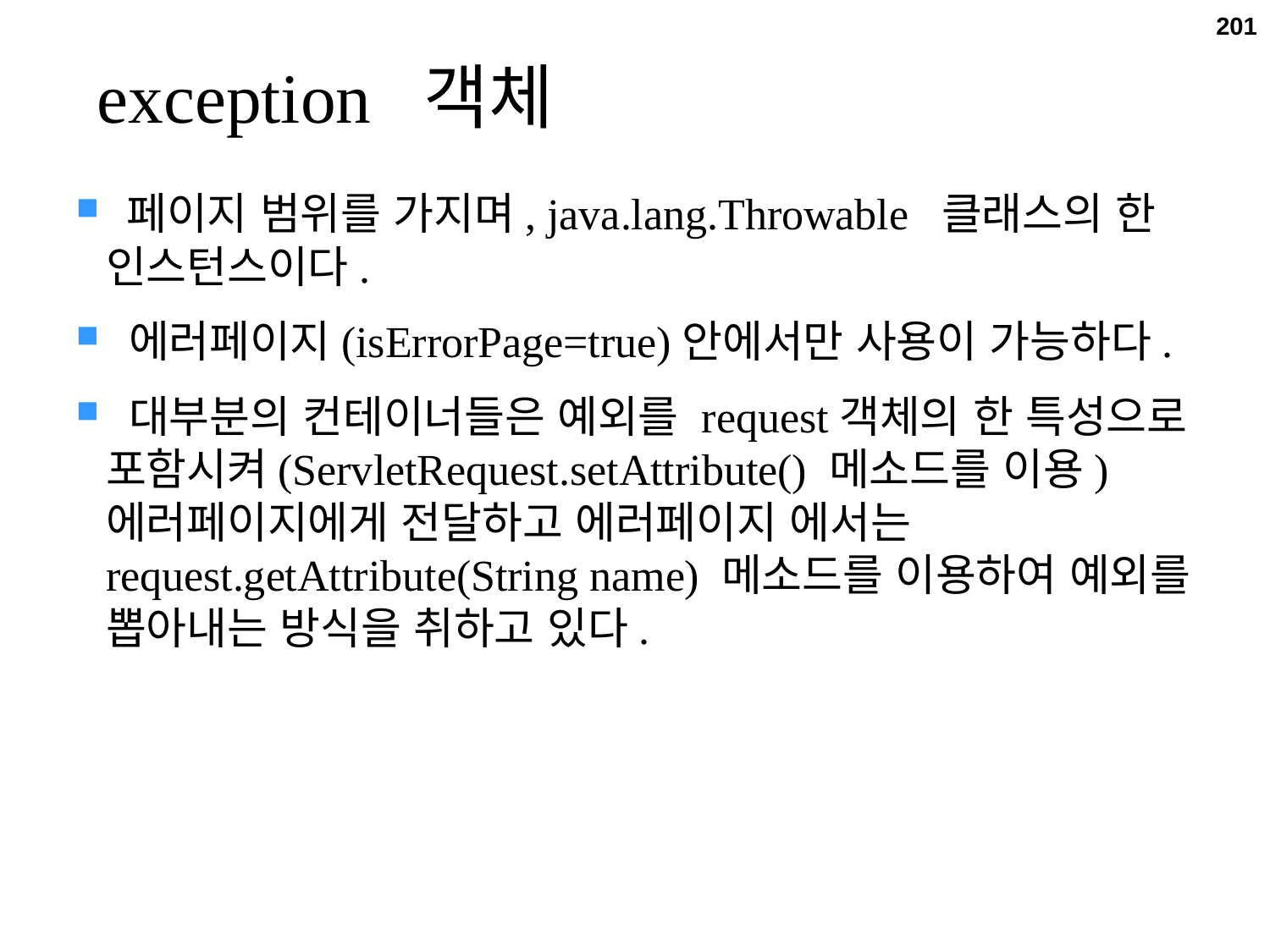

201
exception  객체
 페이지 범위를 가지며, java.lang.Throwable  클래스의 한 인스턴스이다.
 에러페이지(isErrorPage=true)안에서만 사용이 가능하다.
 대부분의 컨테이너들은 예외를 request객체의 한 특성으로 포함시켜(ServletRequest.setAttribute() 메소드를 이용)  에러페이지에게 전달하고 에러페이지 에서는 request.getAttribute(String name) 메소드를 이용하여 예외를 뽑아내는 방식을 취하고 있다.